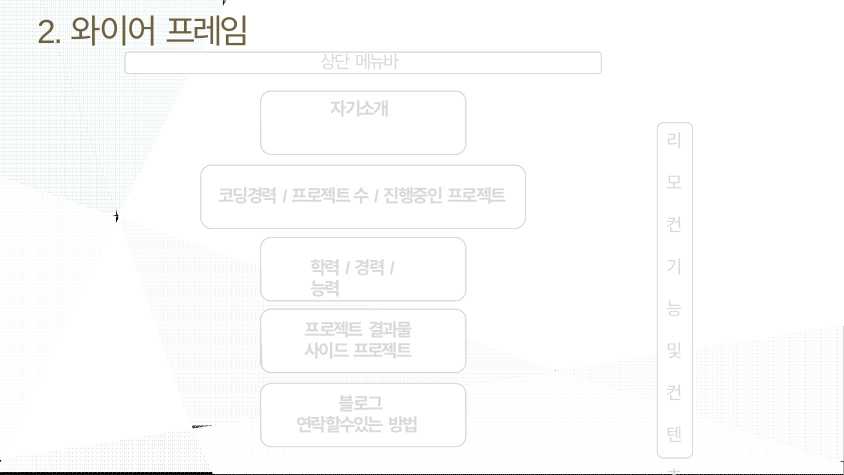

# 2.와이어 프레임
상단 메뉴바

자기소개

리  모  컨  기  능  및  컨  텐  츠  바  로  이  동  기  능

코딩경력/프로젝트 수/진행중인 프로젝트

학력/경력/능력

프로젝트 결과물  사이드 프로젝트

블로그  연락할수있는 방법